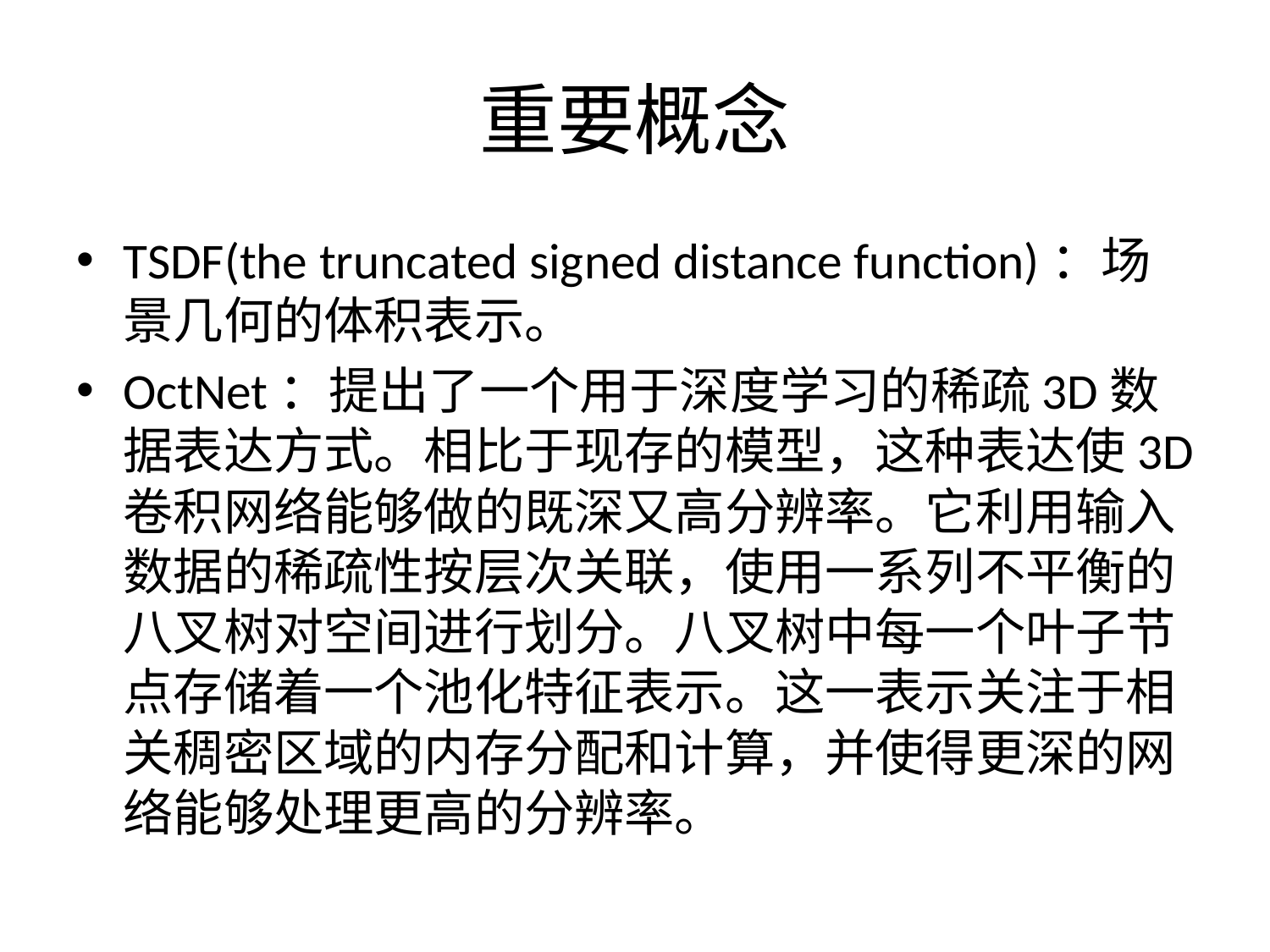

# 重要概念
TSDF(the truncated signed distance function)：场景几何的体积表示。
OctNet：提出了一个用于深度学习的稀疏3D数据表达方式。相比于现存的模型，这种表达使3D卷积网络能够做的既深又高分辨率。它利用输入数据的稀疏性按层次关联，使用一系列不平衡的八叉树对空间进行划分。八叉树中每一个叶子节点存储着一个池化特征表示。这一表示关注于相关稠密区域的内存分配和计算，并使得更深的网络能够处理更高的分辨率。